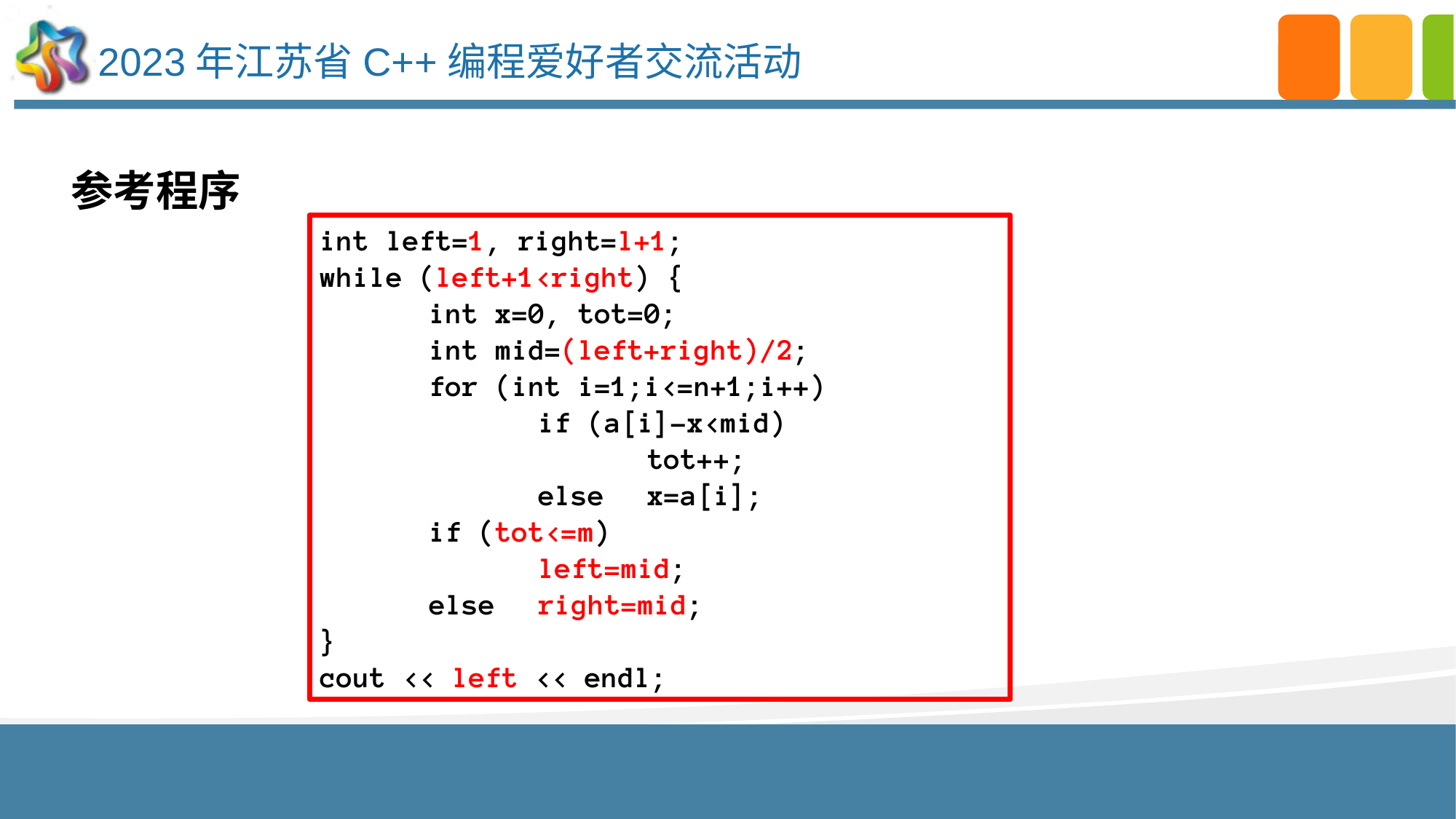

参考程序
int left=1, right=l+1;
while (left+1<right) {
	int x=0, tot=0;
	int mid=(left+right)/2;
	for (int i=1;i<=n+1;i++)
		if (a[i]-x<mid)
			tot++;
		else	x=a[i];
	if (tot<=m)
		left=mid;
	else	right=mid;
}
cout << left << endl;